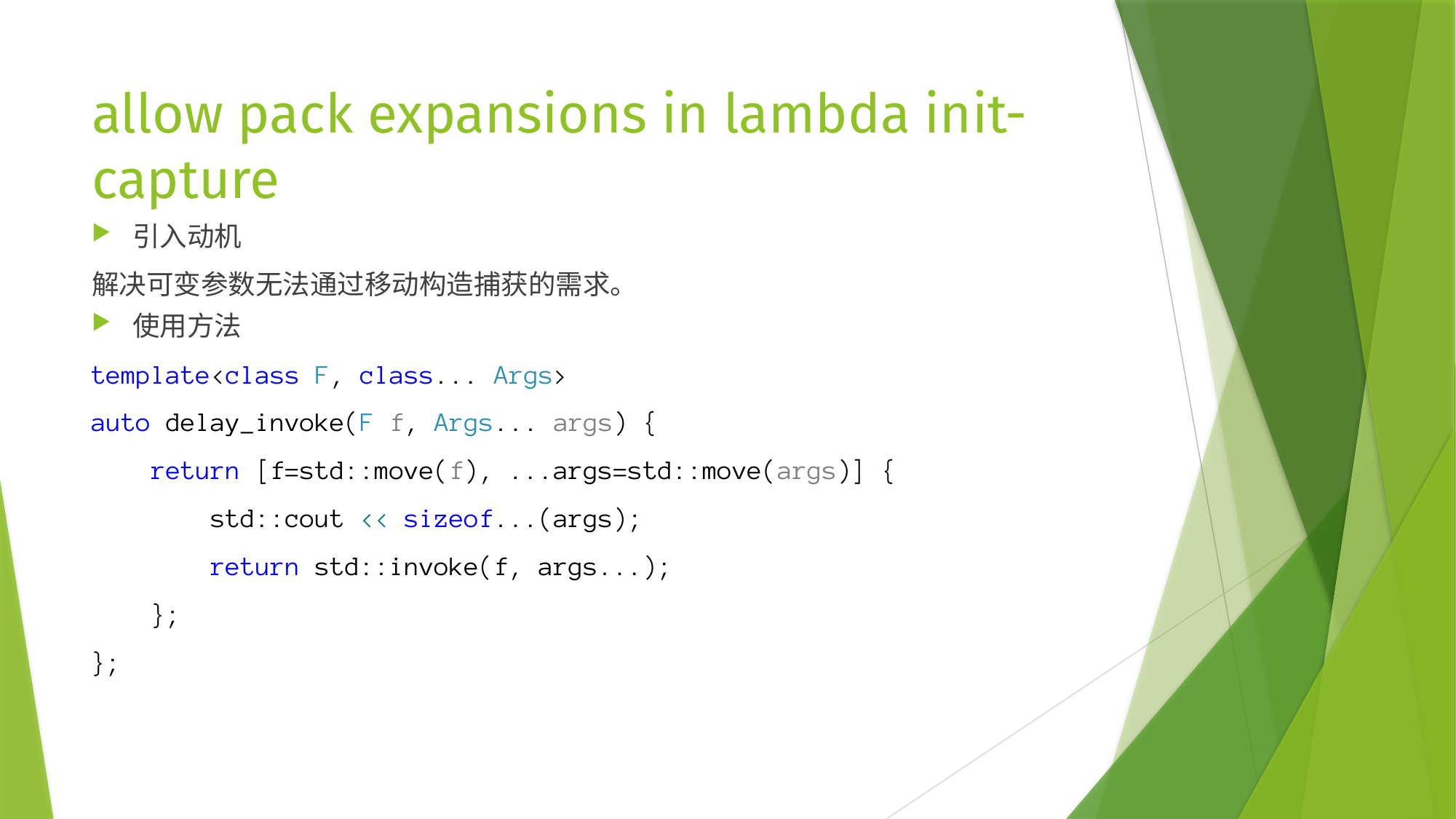

# allow pack expansions in lambda init-capture
引入动机
解决可变参数无法通过移动构造捕获的需求。
使用方法
template<class F, class... Args>
auto delay_invoke(F f, Args... args) {
    return [f=std::move(f), ...args=std::move(args)] {
        std::cout << sizeof...(args);
        return std::invoke(f, args...);
    };
};